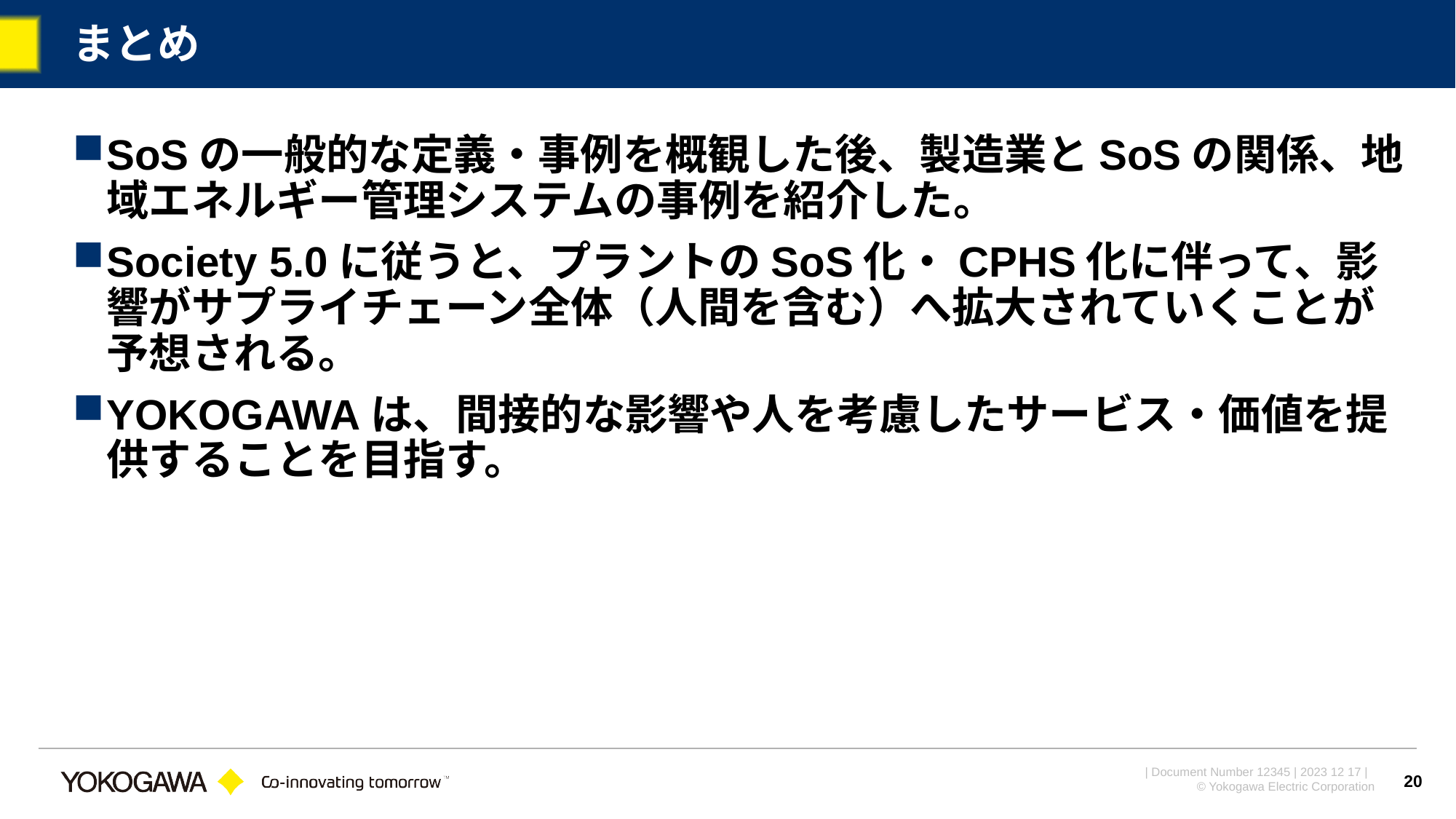

# まとめ
SoSの一般的な定義・事例を概観した後、製造業とSoSの関係、地域エネルギー管理システムの事例を紹介した。
Society 5.0に従うと、プラントのSoS化・CPHS化に伴って、影響がサプライチェーン全体（人間を含む）へ拡大されていくことが予想される。
YOKOGAWAは、間接的な影響や人を考慮したサービス・価値を提供することを目指す。
20